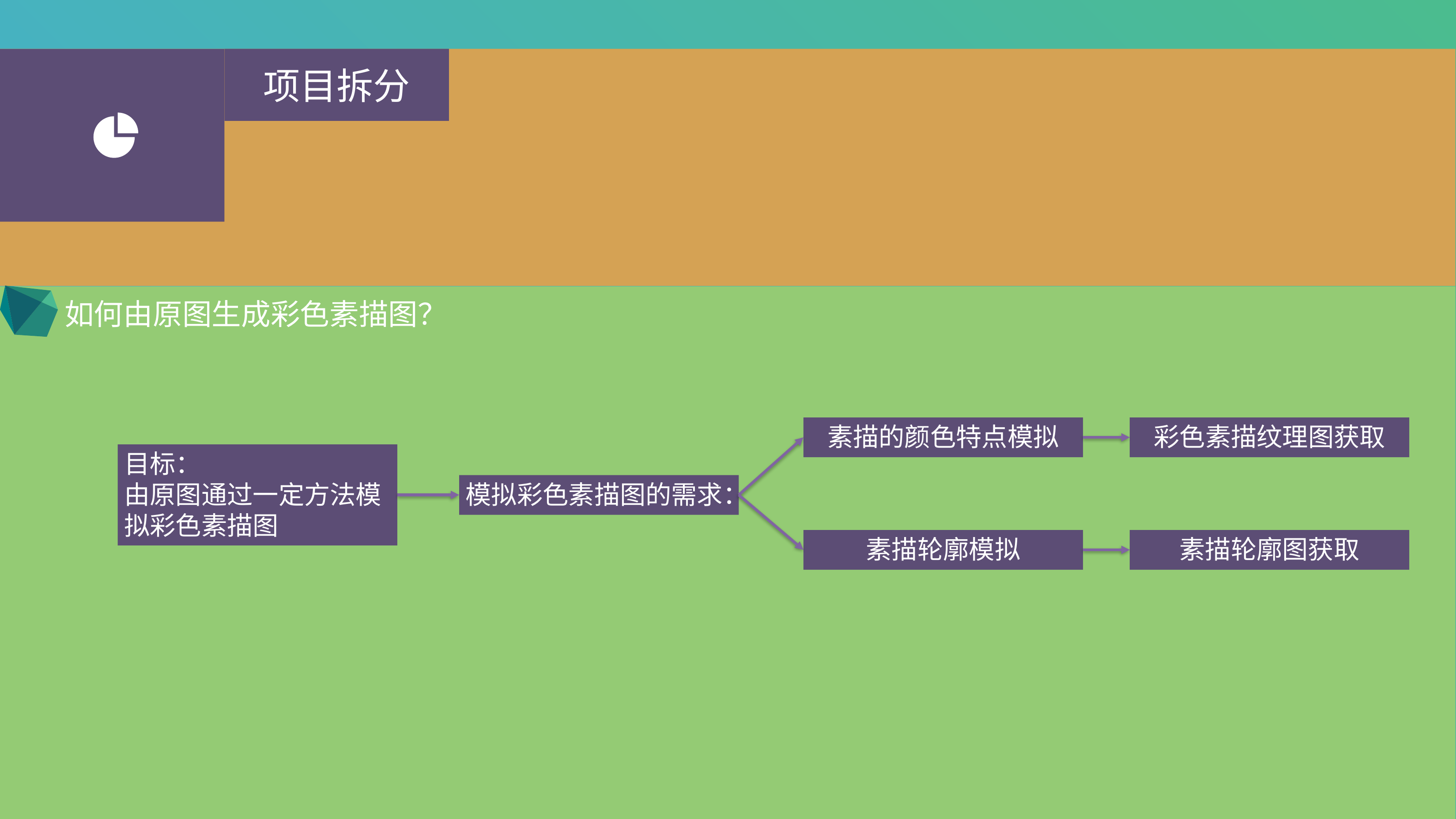

项目拆分

如何由原图生成彩色素描图？
素描的颜色特点模拟
彩色素描纹理图获取
目标：
由原图通过一定方法模拟彩色素描图
模拟彩色素描图的需求：
素描轮廓模拟
素描轮廓图获取